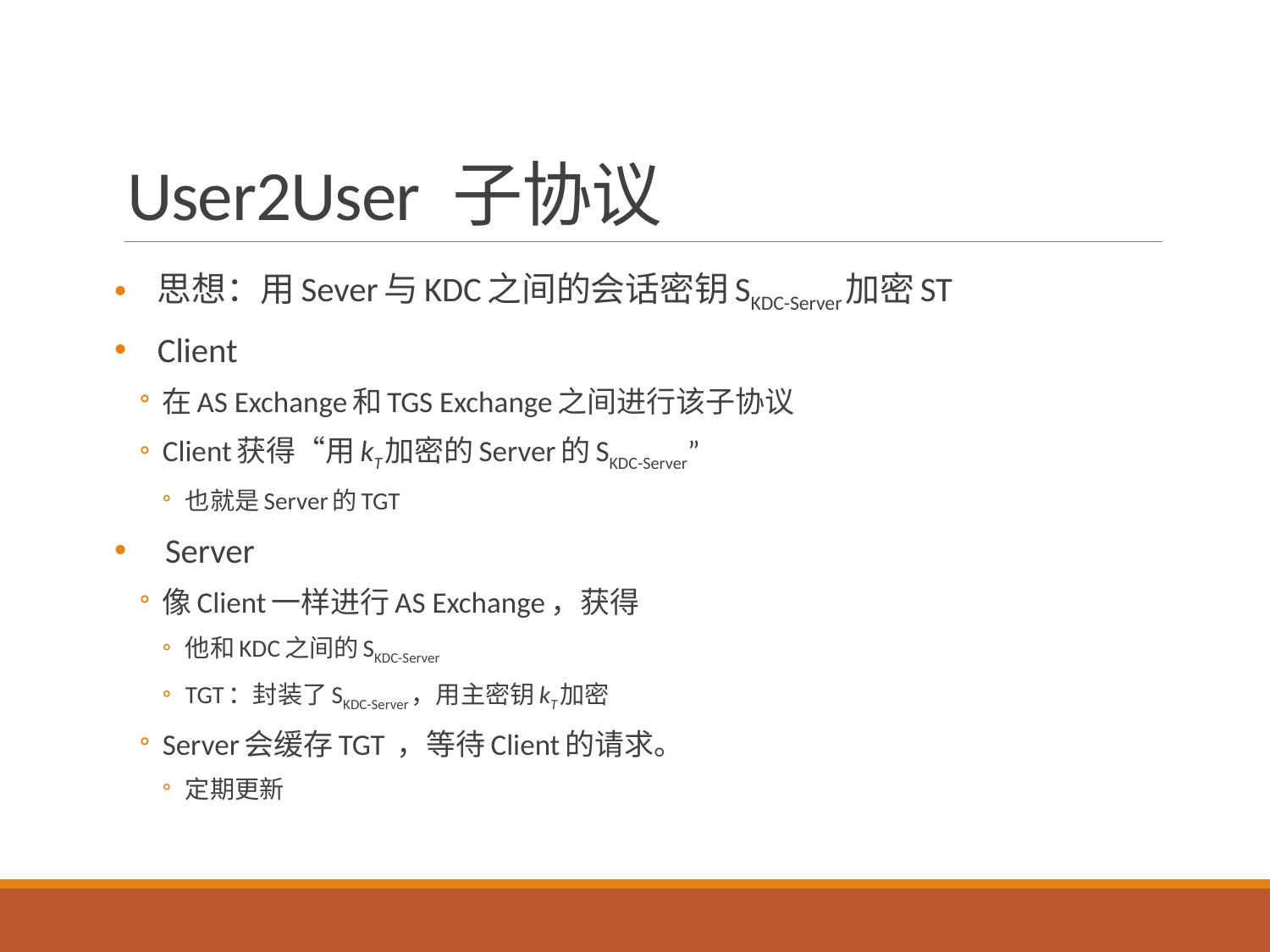

# User2User 子协议
思想：用Sever与KDC之间的会话密钥SKDC-Server加密ST
Client
在AS Exchange和TGS Exchange之间进行该子协议
Client获得“用kT加密的Server的SKDC-Server”
也就是Server的TGT
 Server
像Client一样进行AS Exchange，获得
他和KDC之间的SKDC-Server
TGT：封装了SKDC-Server，用主密钥kT加密
Server会缓存TGT ，等待Client的请求。
定期更新